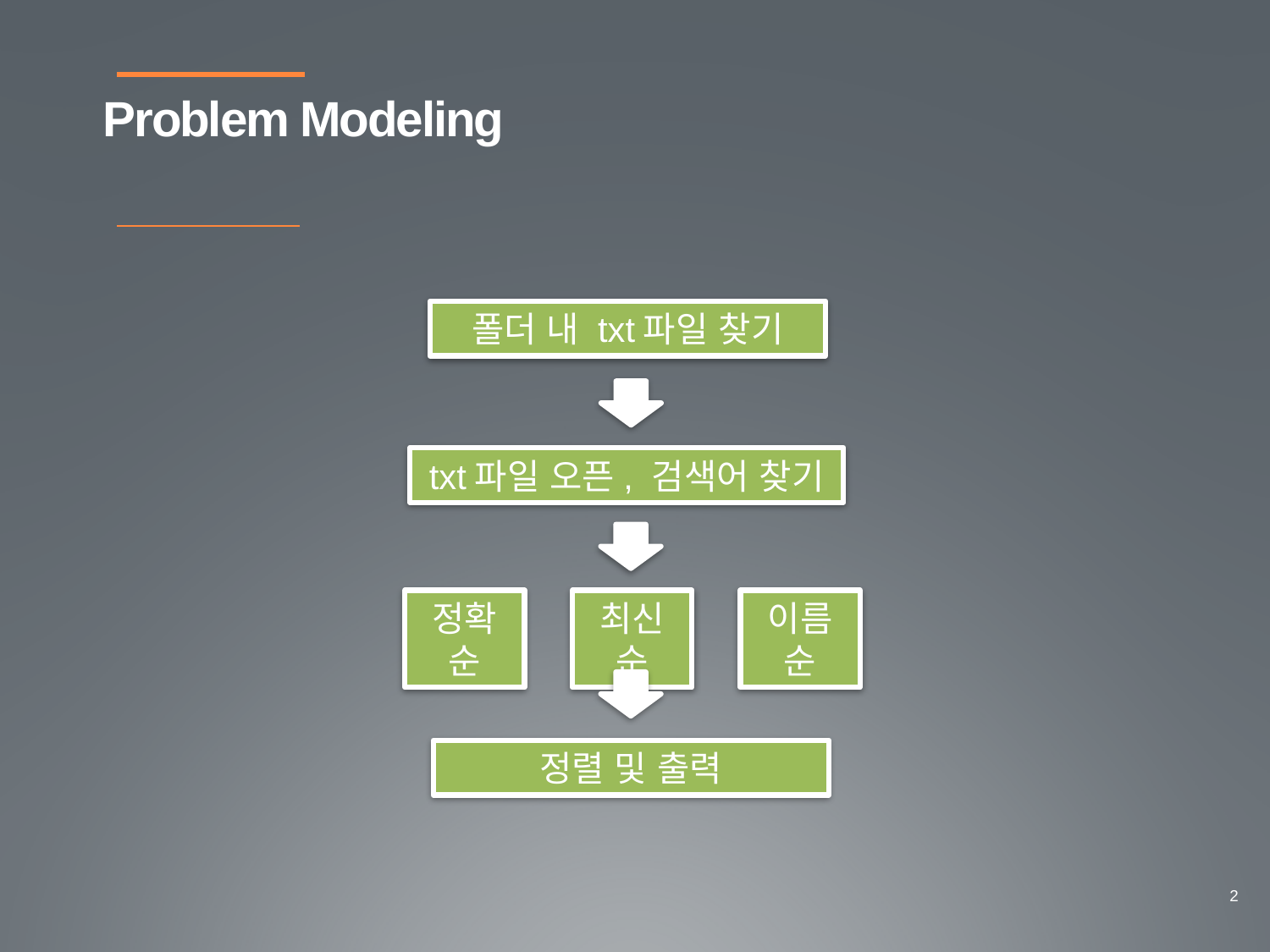

Problem Modeling
폴더 내 txt파일 찾기

txt파일 오픈, 검색어 찾기

최신순
이름순
정확순

정렬 및 출력